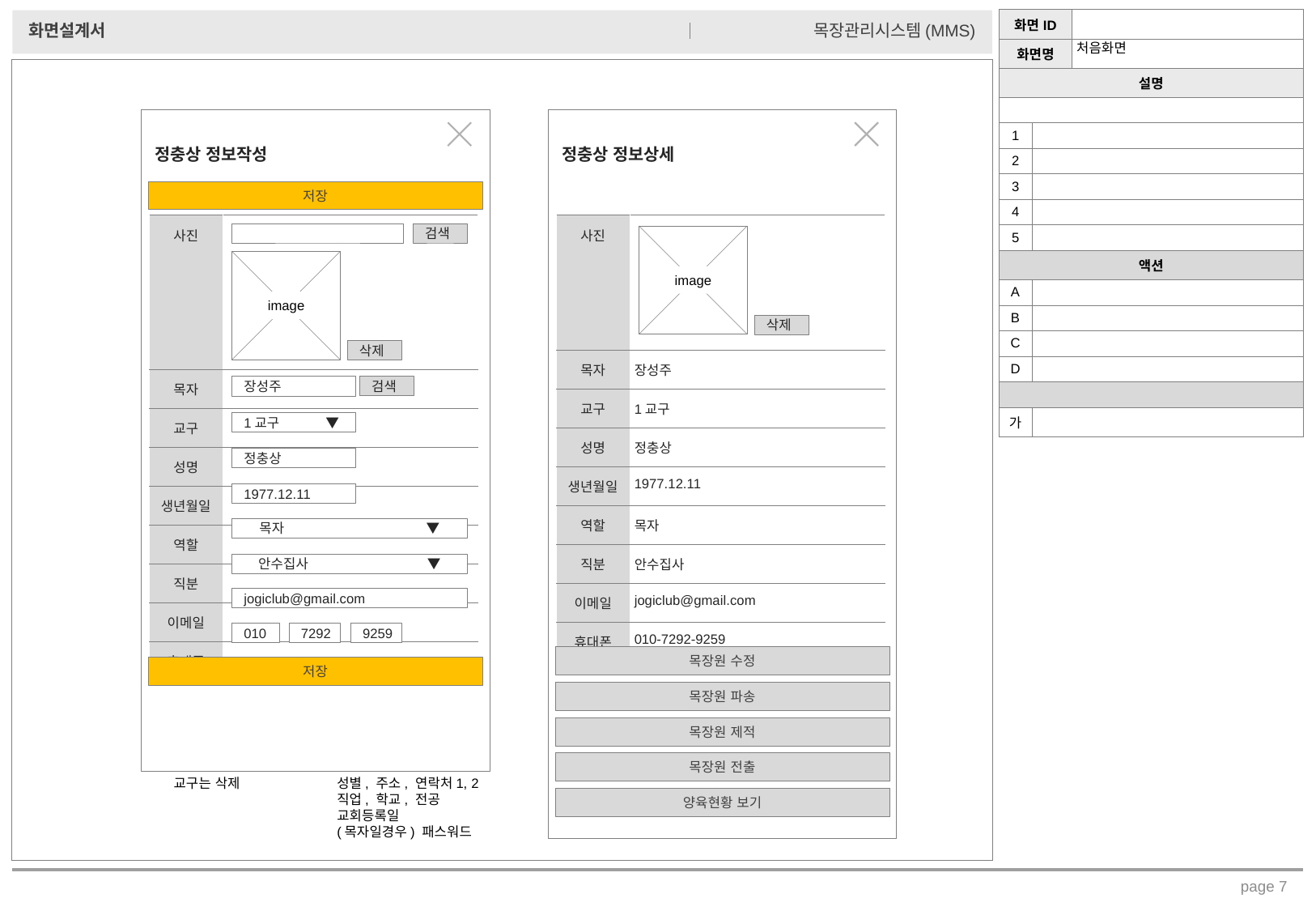

| 화면ID |  |  |
| --- | --- | --- |
| 화면명 |  |  |
| 설명 |  |  |
|  |  |  |
| 1 |  |  |
| 2 |  |  |
| 3 |  |  |
| 4 |  |  |
| 5 |  |  |
| 액션 |  |  |
| A |  |  |
| B |  |  |
| C |  |  |
| D |  |  |
|  |  |  |
| 가 |  |  |
# 처음화면

정충상 정보작성
정충상 정보상세
저장
| 사진 |  |
| --- | --- |
| 목자 |  |
| 교구 |  |
| 성명 |  |
| 생년월일 |  |
| 역할 |  |
| 직분 |  |
| 이메일 |  |
| 휴대폰 |  |
| 사진 |  |
| --- | --- |
| 목자 | 장성주 |
| 교구 | 1교구 |
| 성명 | 정충상 |
| 생년월일 | 1977.12.11 |
| 역할 | 목자 |
| 직분 | 안수집사 |
| 이메일 | jogiclub@gmail.com |
| 휴대폰 | 010-7292-9259 |
검색

image

image
삭제
삭제
검색
장성주
1교구            ▼
정충상
1977.12.11
목자                                     ▼
안수집사                               ▼
jogiclub@gmail.com
010
7292
9259
목장원 수정
저장
목장원 파송
목장원 제적
목장원 전출
교구는 삭제
성별, 주소, 연락처1, 2
직업, 학교, 전공
교회등록일
(목자일경우) 패스워드
양육현황 보기